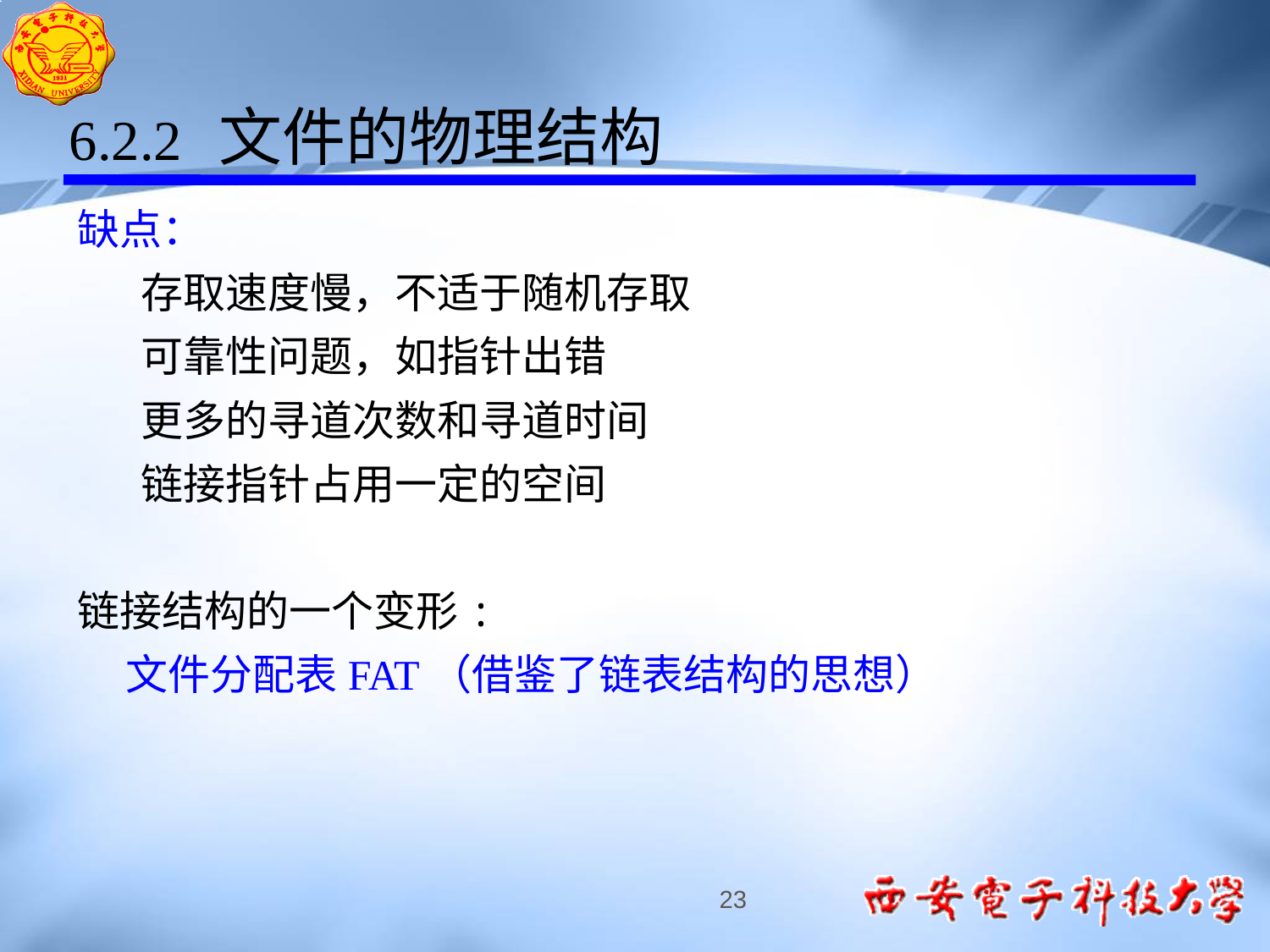

6.2.2 文件的物理结构
缺点：
存取速度慢，不适于随机存取
可靠性问题，如指针出错
更多的寻道次数和寻道时间
链接指针占用一定的空间

链接结构的一个变形:
    文件分配表FAT（借鉴了链表结构的思想）

23